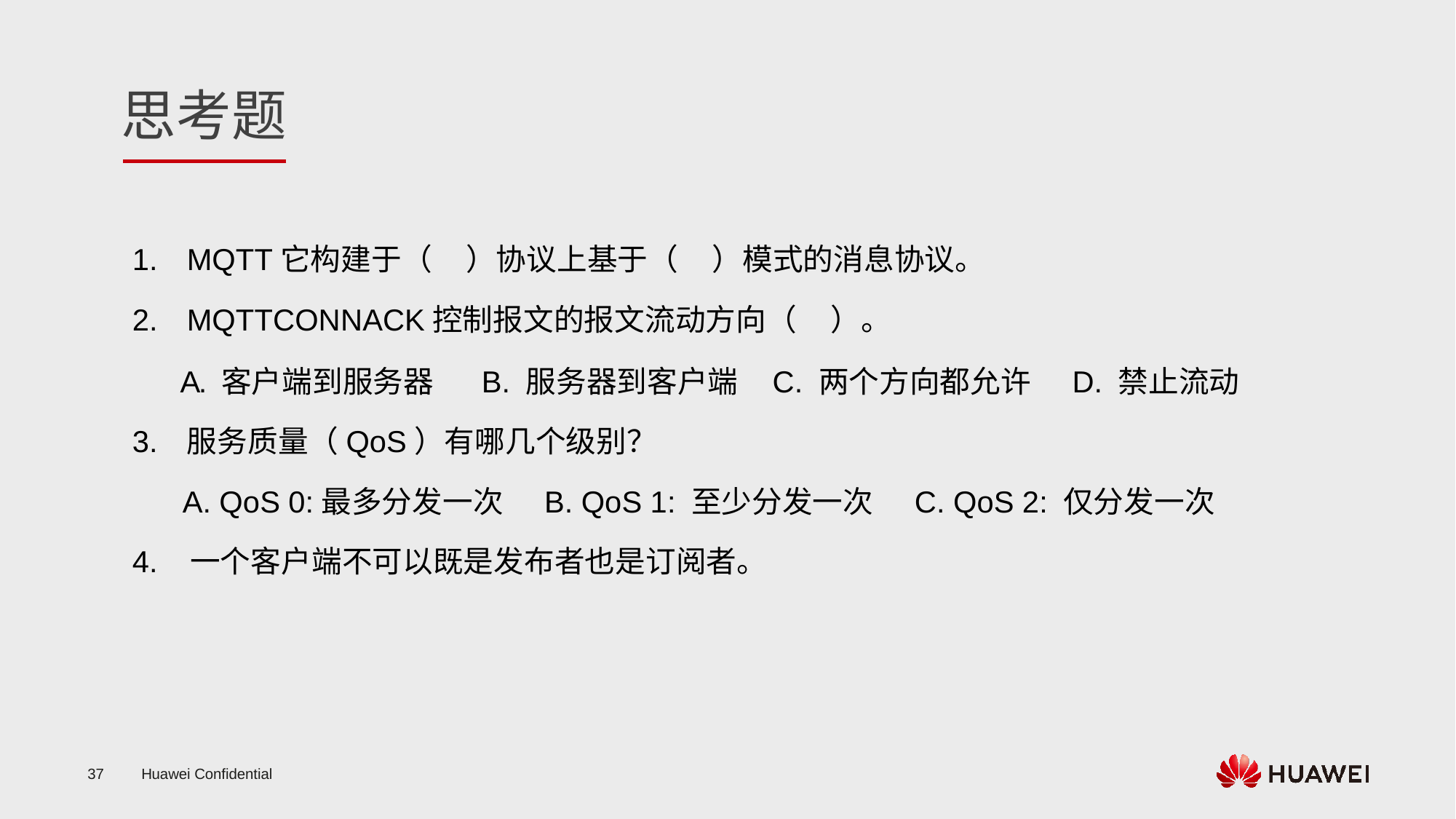

MQTT它构建于（     ）协议上基于（     ）模式的消息协议。
MQTTCONNACK控制报文的报文流动方向（     ）。
客户端到服务器      B. 服务器到客户端    C. 两个方向都允许     D. 禁止流动
服务质量（QoS）有哪几个级别？
      A. QoS 0:最多分发一次     B. QoS 1: 至少分发一次     C. QoS 2: 仅分发一次
4.   一个客户端不可以既是发布者也是订阅者。